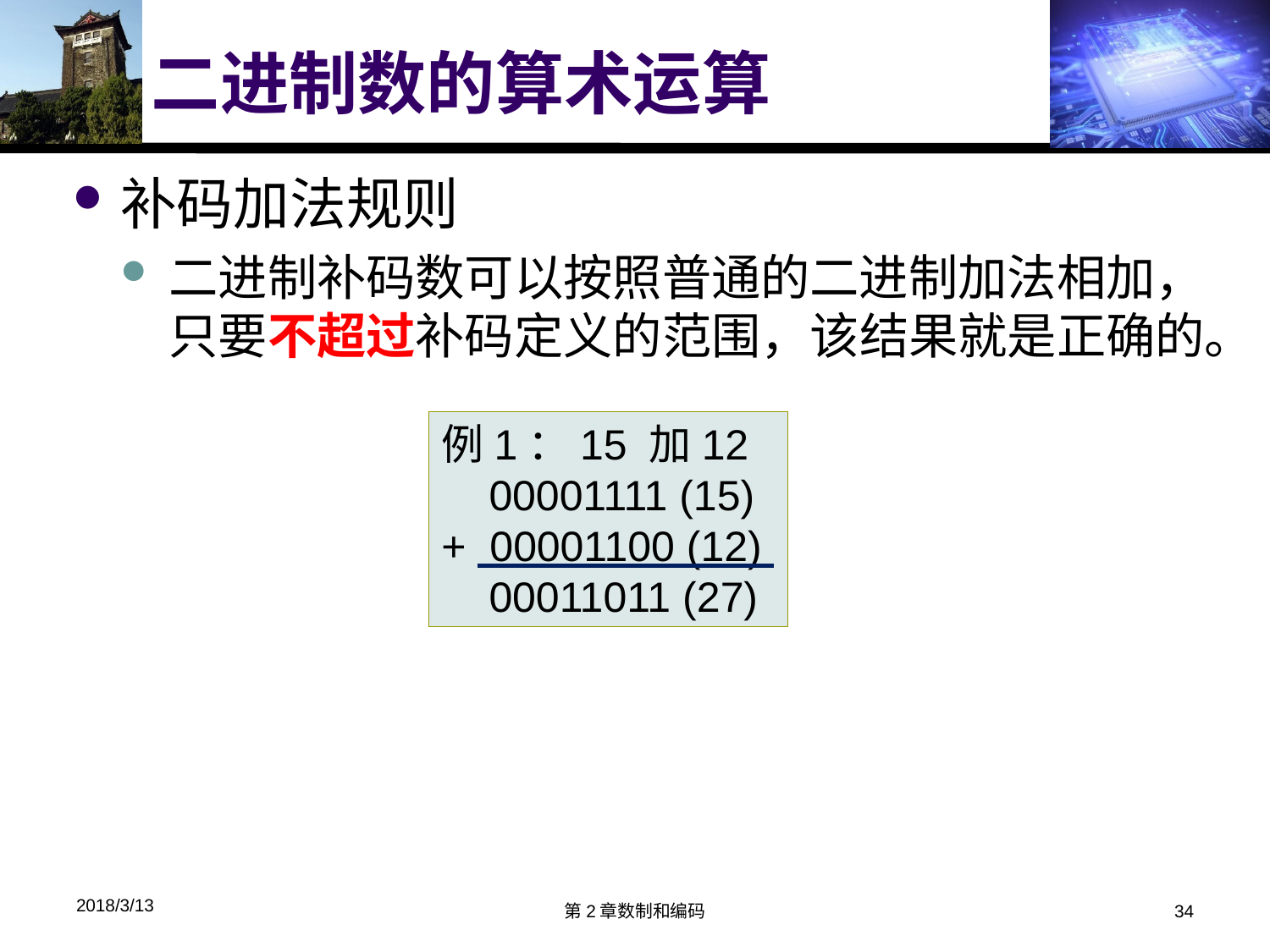

# 二进制数的算术运算
补码加法规则
二进制补码数可以按照普通的二进制加法相加，只要不超过补码定义的范围，该结果就是正确的。
例1：15 加12
    00001111 (15)
+  00001100 (12)
    00011011 (27)
2018/3/13
第2章数制和编码
34